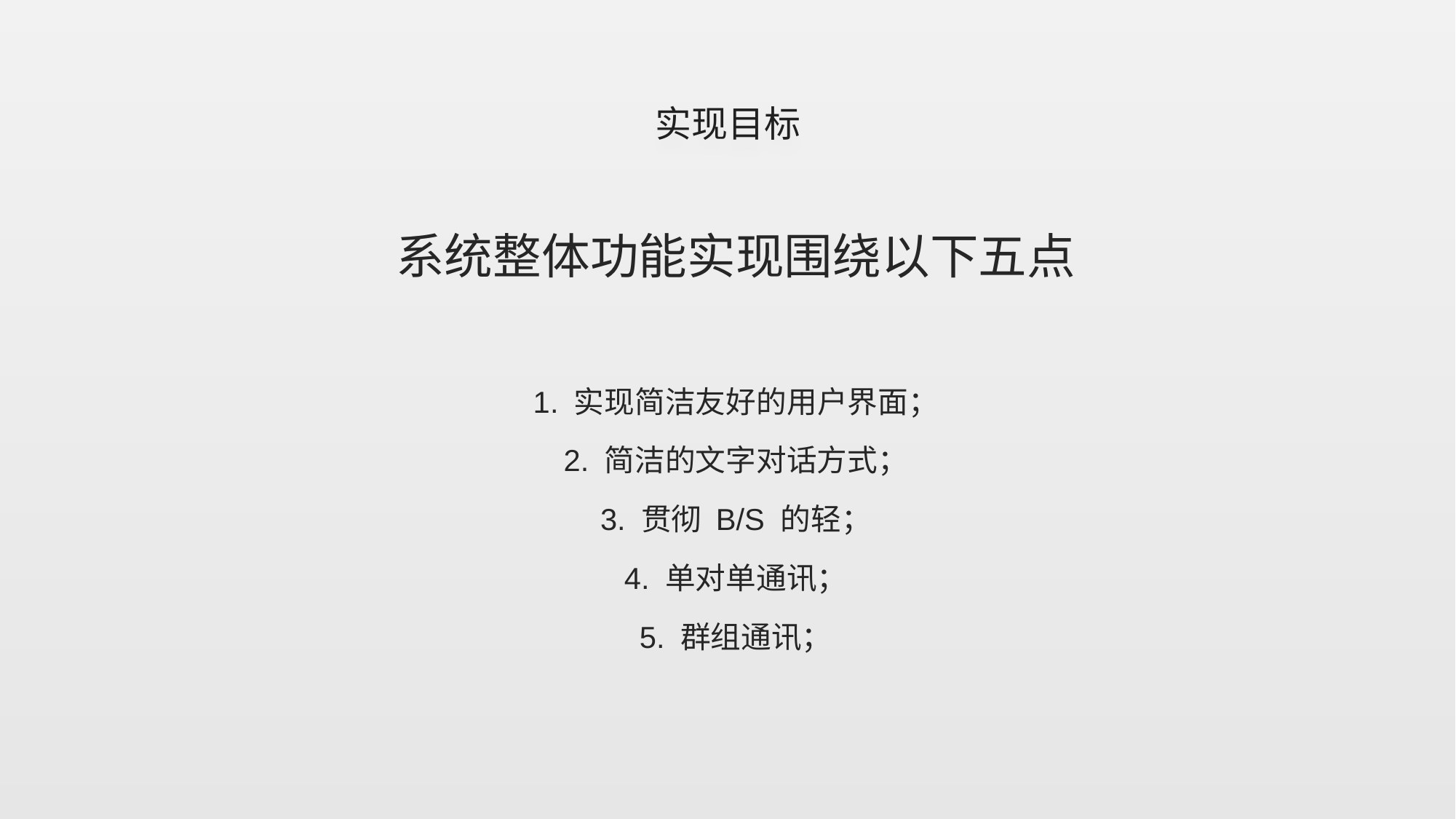

# 实现目标
系统整体功能实现围绕以下五点

1. 实现简洁友好的用户界面；
2. 简洁的文字对话方式；
3. 贯彻 B/S 的轻；
4. 单对单通讯；
5. 群组通讯；